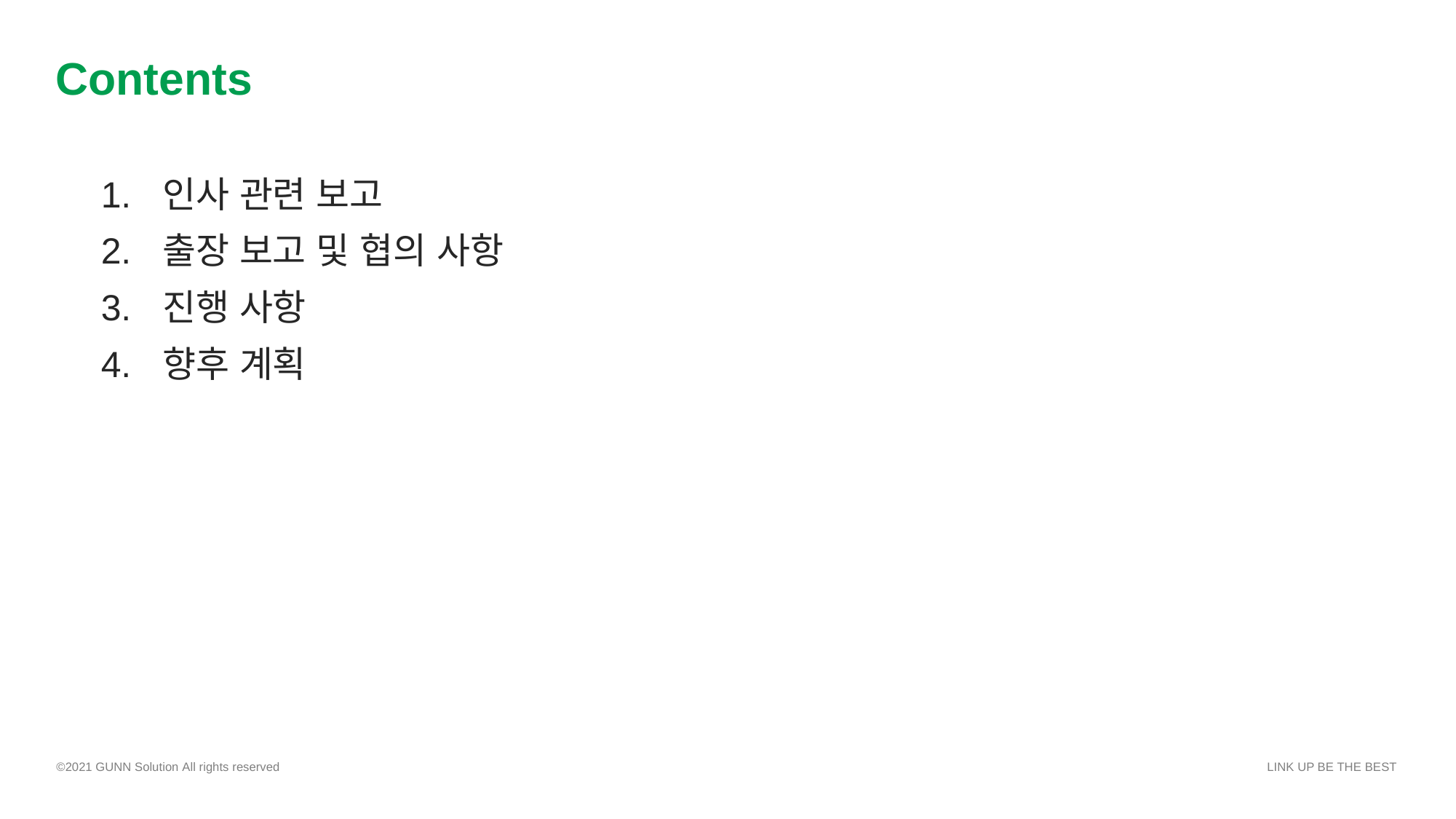

Contents
인사 관련 보고
출장 보고 및 협의 사항
진행 사항
향후 계획